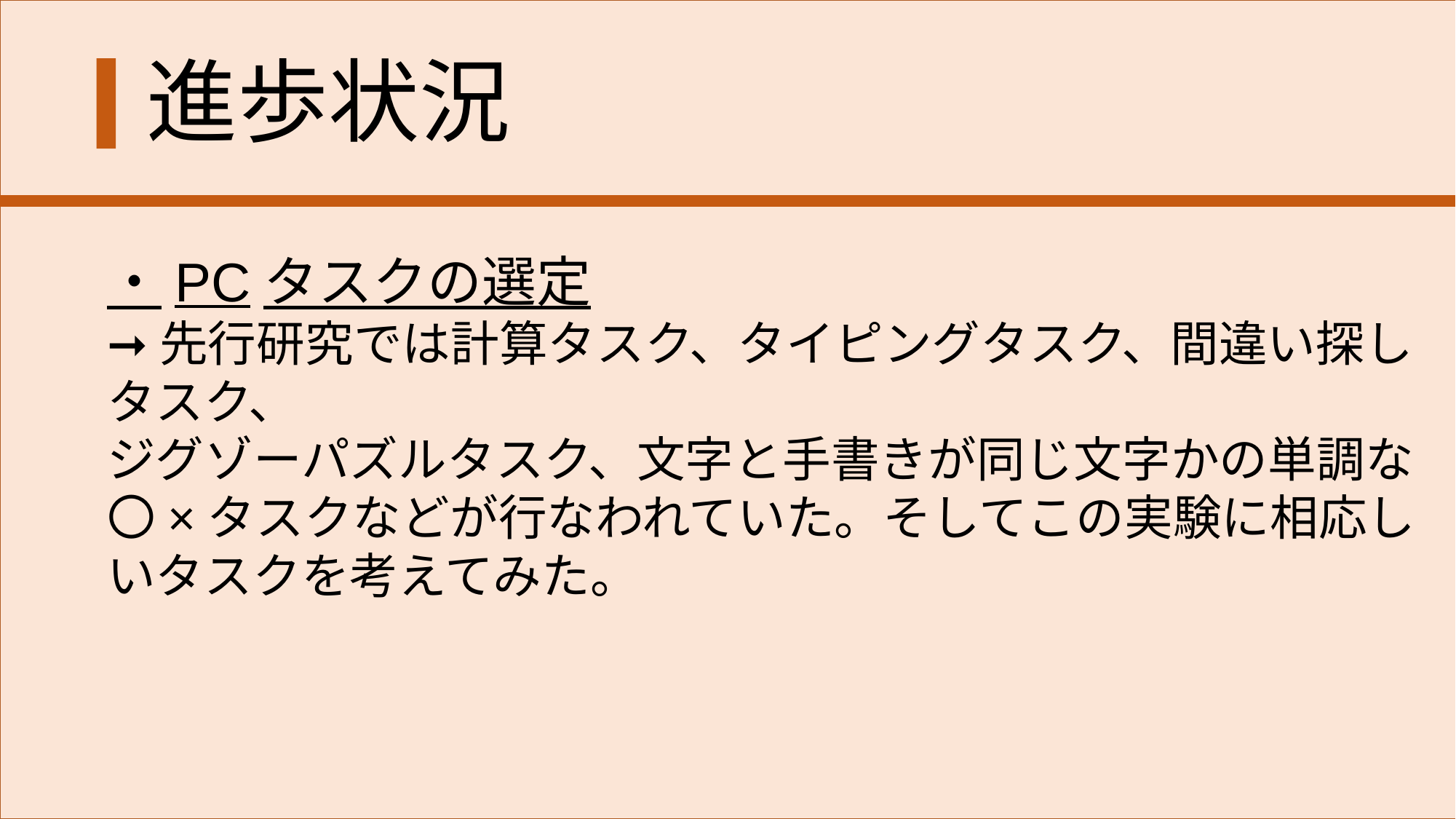

進歩状況

・PCタスクの選定
➞先行研究では計算タスク、タイピングタスク、間違い探しタスク、
ジグゾーパズルタスク、文字と手書きが同じ文字かの単調な〇×タスクなどが行なわれていた。そしてこの実験に相応しいタスクを考えてみた。